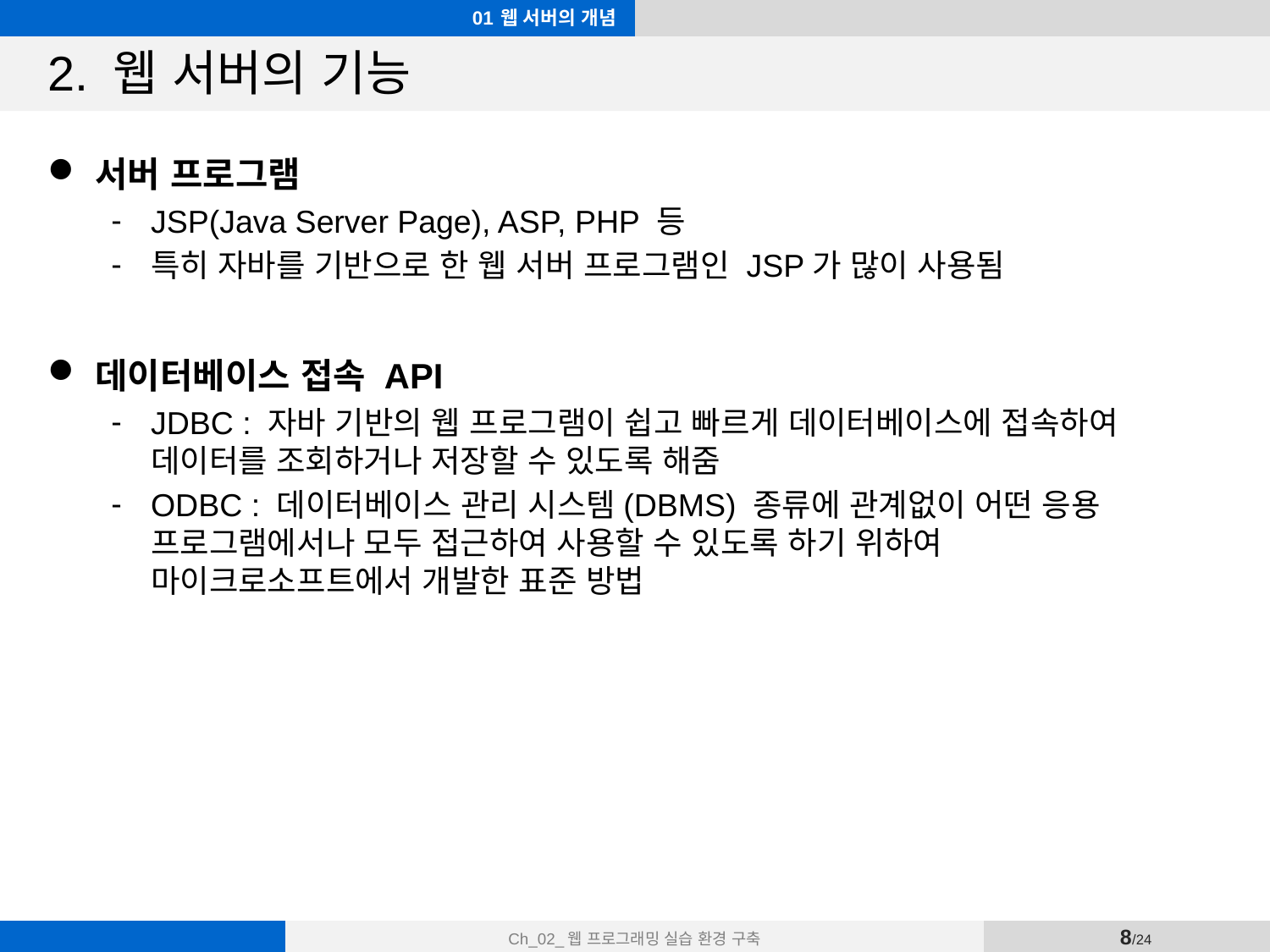

01 웹 서버의 개념
# 2. 웹 서버의 기능
서버 프로그램
JSP(Java Server Page), ASP, PHP 등
특히 자바를 기반으로 한 웹 서버 프로그램인 JSP가 많이 사용됨

데이터베이스 접속 API
JDBC : 자바 기반의 웹 프로그램이 쉽고 빠르게 데이터베이스에 접속하여 데이터를 조회하거나 저장할 수 있도록 해줌
ODBC : 데이터베이스 관리 시스템(DBMS) 종류에 관계없이 어떤 응용 프로그램에서나 모두 접근하여 사용할 수 있도록 하기 위하여 마이크로소프트에서 개발한 표준 방법